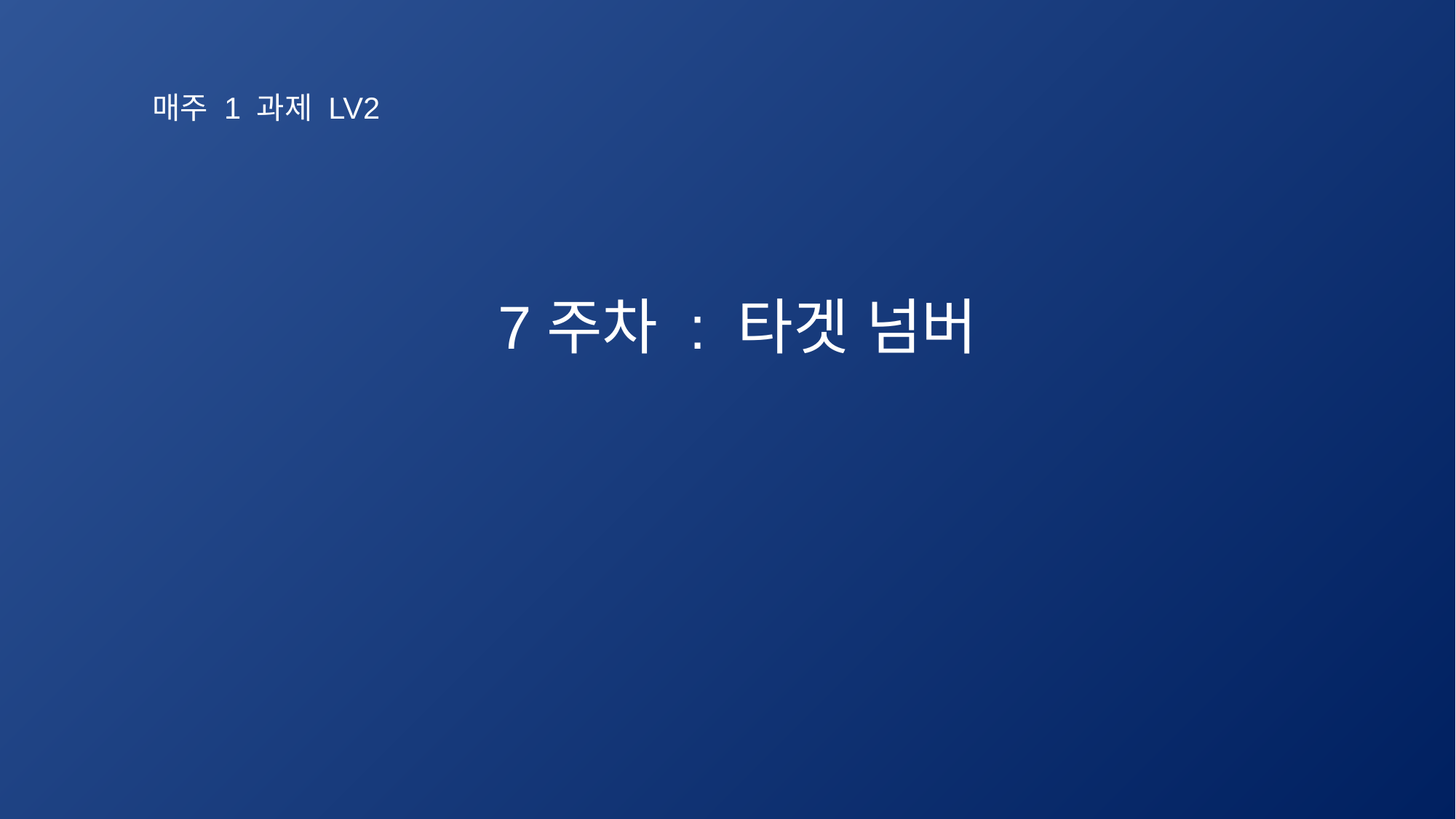

# 매주 1 과제 LV2
7주차 : 타겟 넘버